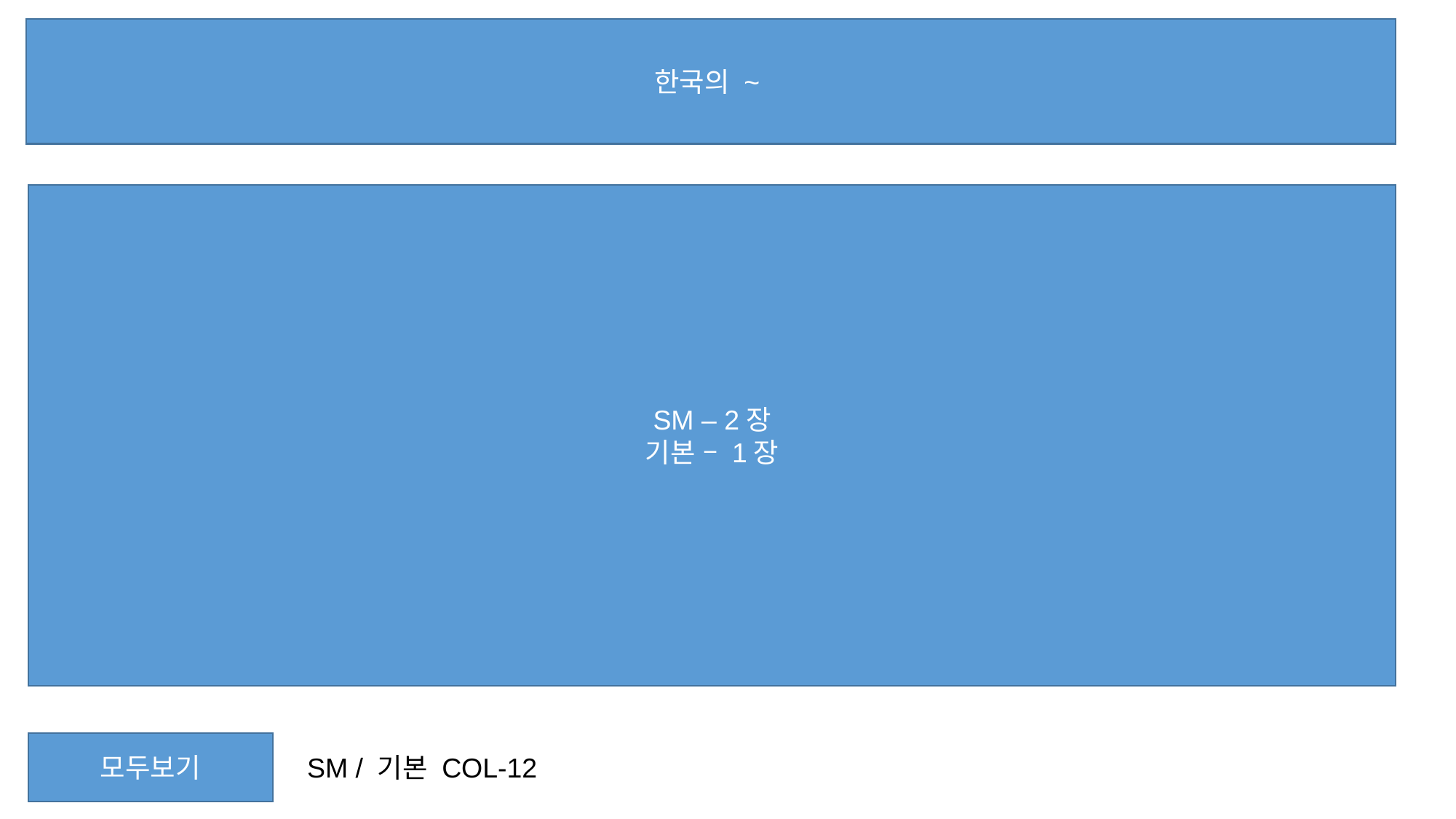

한국의 ~
SM – 2장
기본 – 1장
모두보기
SM / 기본 COL-12